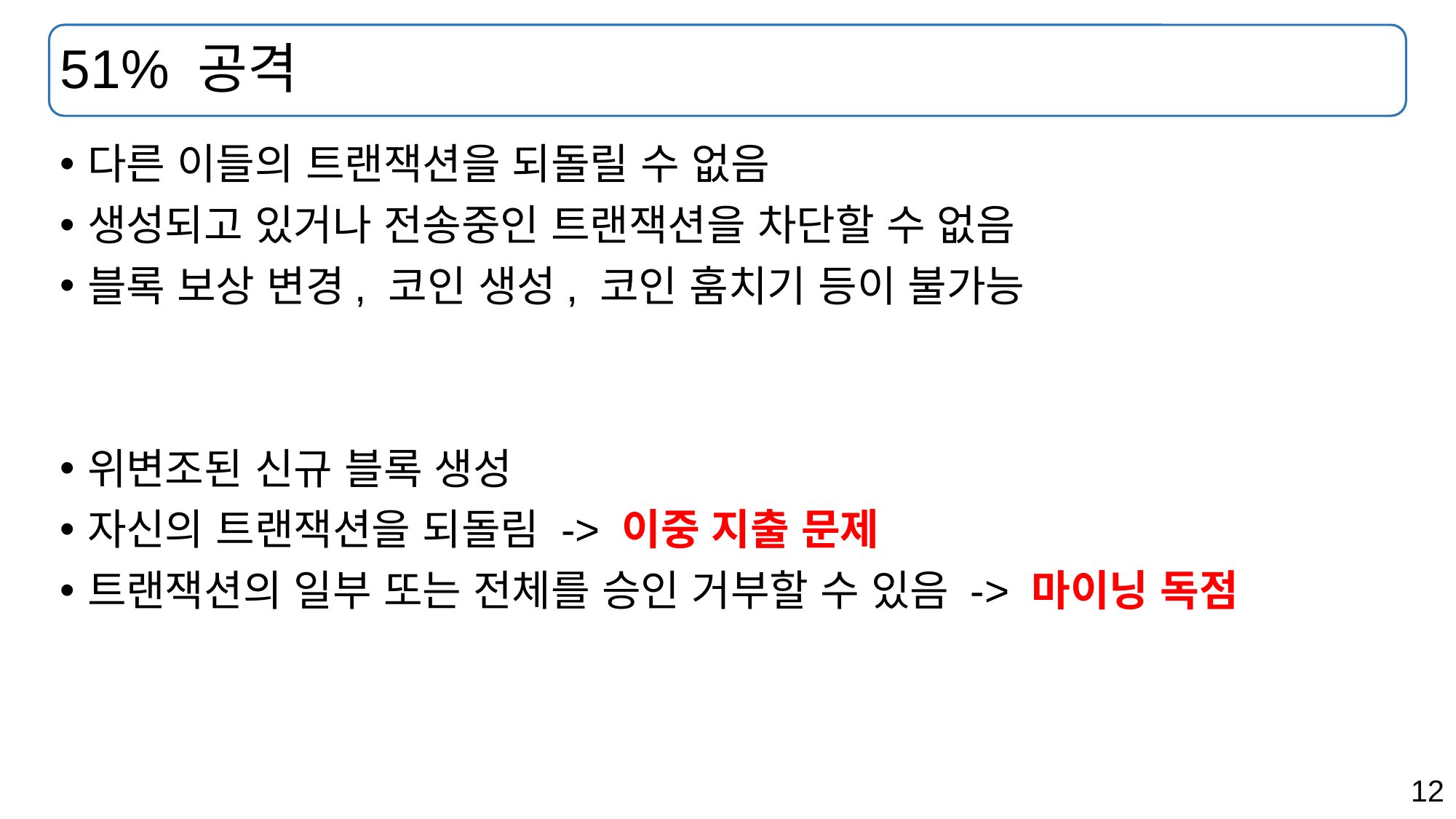

# 51% 공격
다른 이들의 트랜잭션을 되돌릴 수 없음
생성되고 있거나 전송중인 트랜잭션을 차단할 수 없음
블록 보상 변경, 코인 생성, 코인 훔치기 등이 불가능

위변조된 신규 블록 생성
자신의 트랜잭션을 되돌림 -> 이중 지출 문제
트랜잭션의 일부 또는 전체를 승인 거부할 수 있음 -> 마이닝 독점